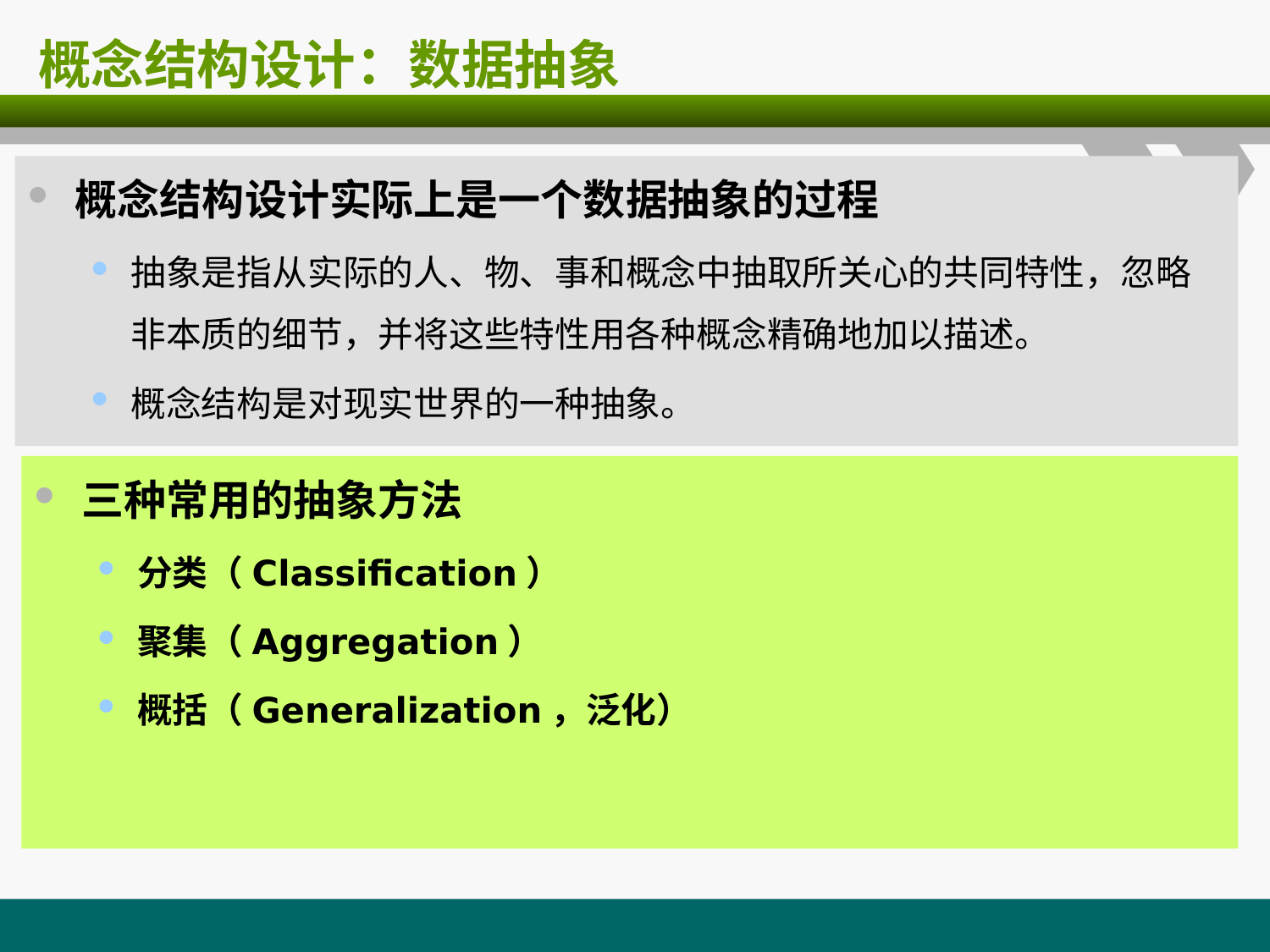

# 概念结构设计：数据抽象
概念结构设计实际上是一个数据抽象的过程
抽象是指从实际的人、物、事和概念中抽取所关心的共同特性，忽略非本质的细节，并将这些特性用各种概念精确地加以描述。
概念结构是对现实世界的一种抽象。
三种常用的抽象方法
分类（Classification）
聚集（Aggregation）
概括（Generalization，泛化）